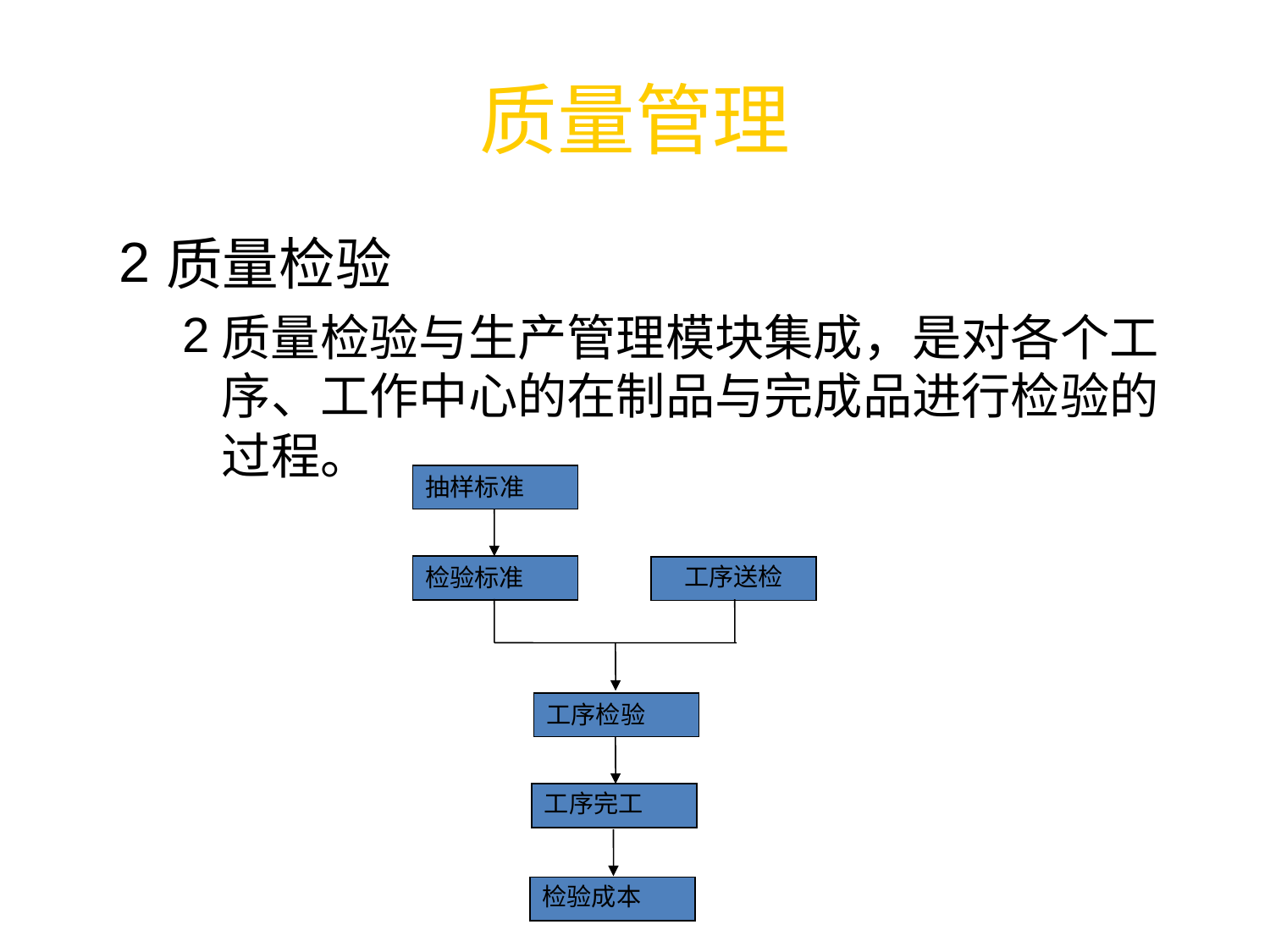

# 质量管理
质量检验
质量检验与生产管理模块集成，是对各个工序、工作中心的在制品与完成品进行检验的过程。
抽样标准

检验标准
工序送检

工序检验

工序完工

检验成本